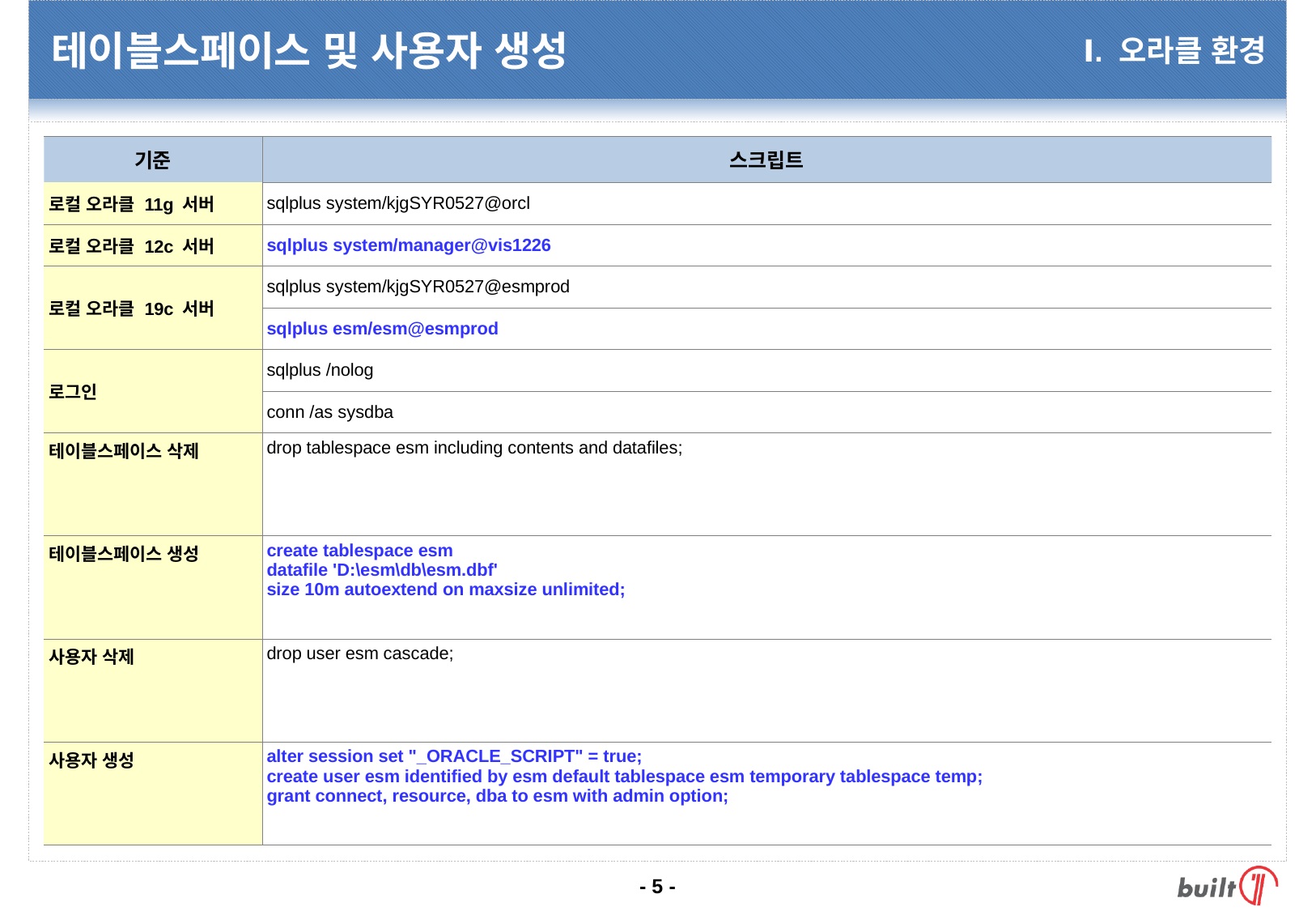

# 테이블스페이스 및 사용자 생성
Ⅰ. 오라클 환경
| 기준 | 스크립트 |
| --- | --- |
| 로컬 오라클 11g 서버 | sqlplus system/kjgSYR0527@orcl |
| 로컬 오라클 12c 서버 | sqlplus system/manager@vis1226 |
| 로컬 오라클 19c 서버 | sqlplus system/kjgSYR0527@esmprod |
|  | sqlplus esm/esm@esmprod |
| 로그인 | sqlplus /nolog |
|  | conn /as sysdba |
| 테이블스페이스 삭제 | drop tablespace esm including contents and datafiles; |
| 테이블스페이스 생성 | create tablespace esm datafile 'D:\esm\db\esm.dbf' size 10m autoextend on maxsize unlimited; |
| 사용자 삭제 | drop user esm cascade; |
| 사용자 생성 | alter session set "\_ORACLE\_SCRIPT" = true; create user esm identified by esm default tablespace esm temporary tablespace temp; grant connect, resource, dba to esm with admin option; |